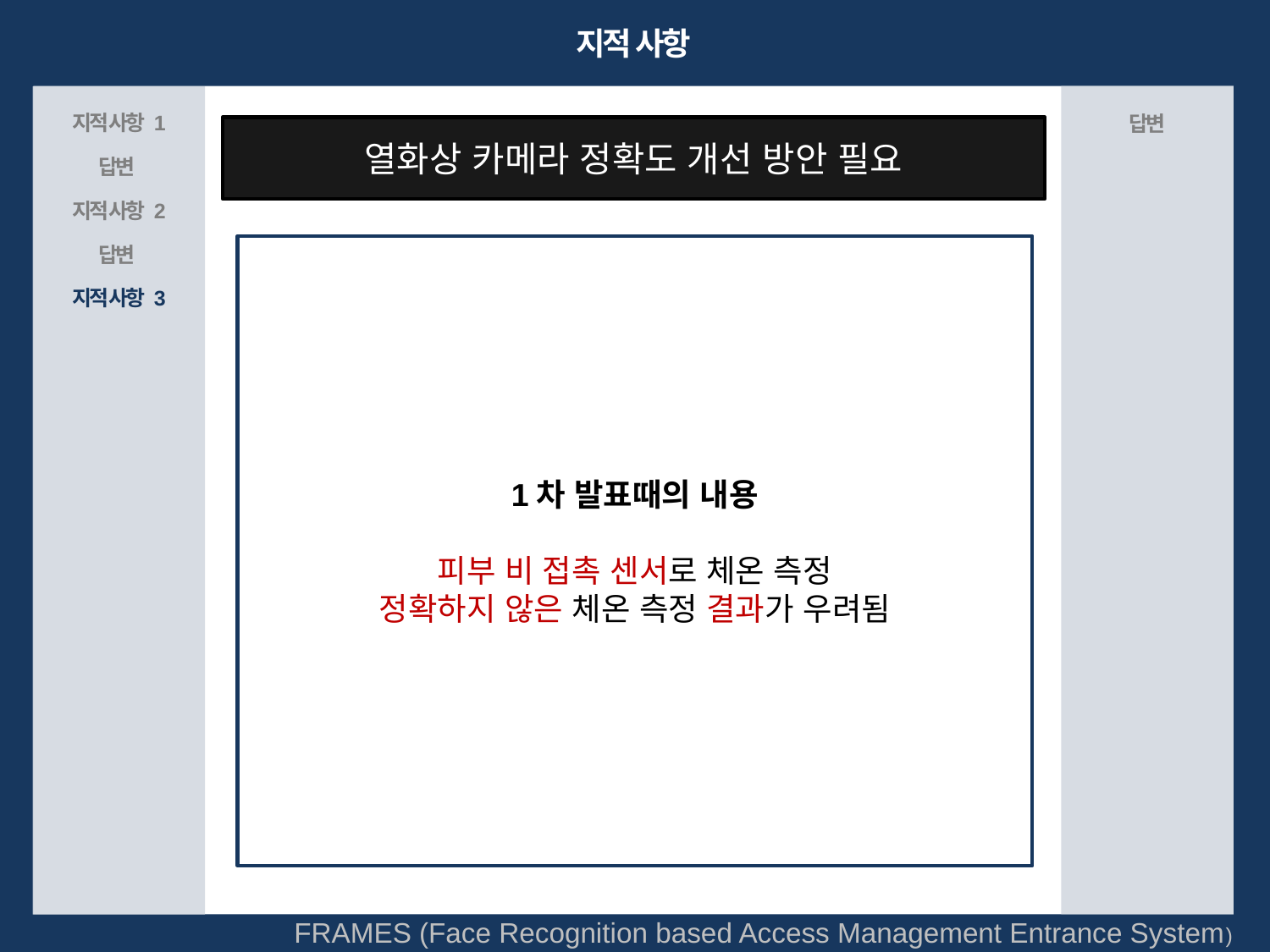

지적 사항

지적 사항 1
답변
열화상 카메라 정확도 개선 방안 필요
답변
지적 사항 2
답변
1차 발표때의 내용

피부 비 접촉 센서로 체온 측정
정확하지 않은 체온 측정 결과가 우려됨
지적 사항 3
FRAMES (Face Recognition based Access Management Entrance System)